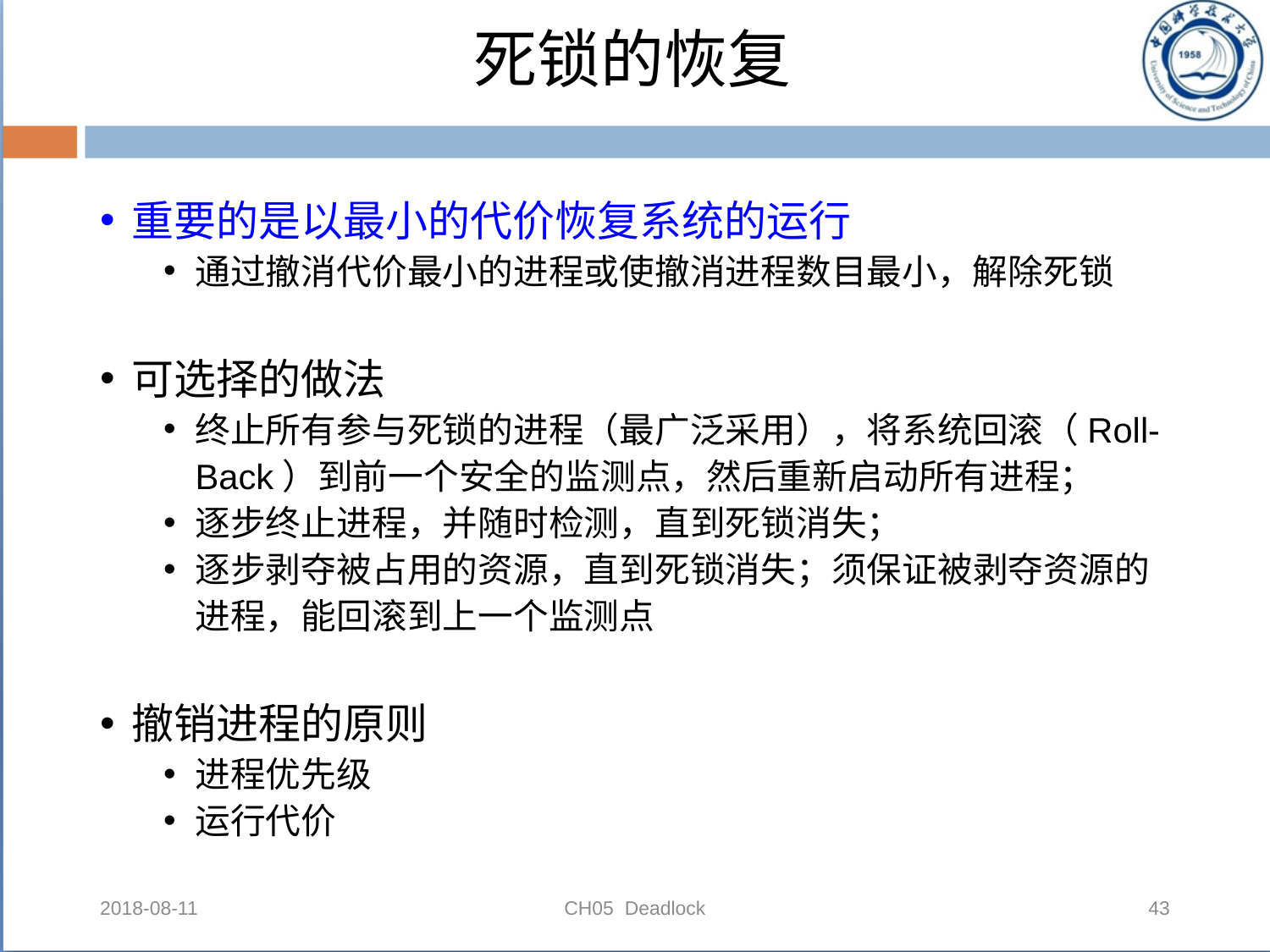

# 死锁的恢复
重要的是以最小的代价恢复系统的运行
通过撤消代价最小的进程或使撤消进程数目最小，解除死锁

可选择的做法
终止所有参与死锁的进程（最广泛采用），将系统回滚（Roll-Back）到前一个安全的监测点，然后重新启动所有进程；
逐步终止进程，并随时检测，直到死锁消失；
逐步剥夺被占用的资源，直到死锁消失；须保证被剥夺资源的进程，能回滚到上一个监测点

撤销进程的原则
进程优先级
运行代价

2018-08-11
CH05  Deadlock
43